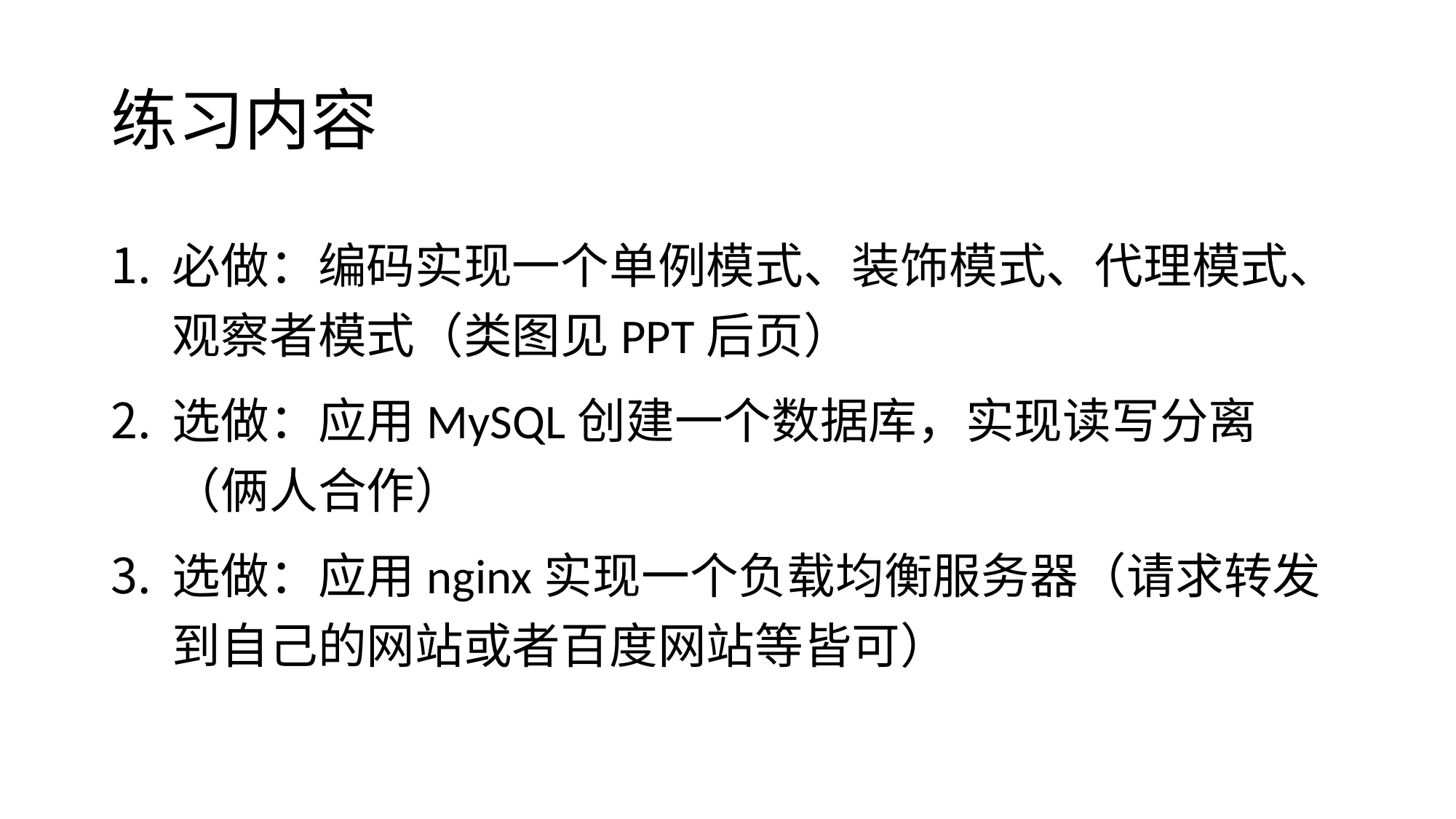

# 练习内容
必做：编码实现一个单例模式、装饰模式、代理模式、观察者模式（类图见PPT后页）
选做：应用MySQL创建一个数据库，实现读写分离（俩人合作）
选做：应用nginx实现一个负载均衡服务器（请求转发到自己的网站或者百度网站等皆可）